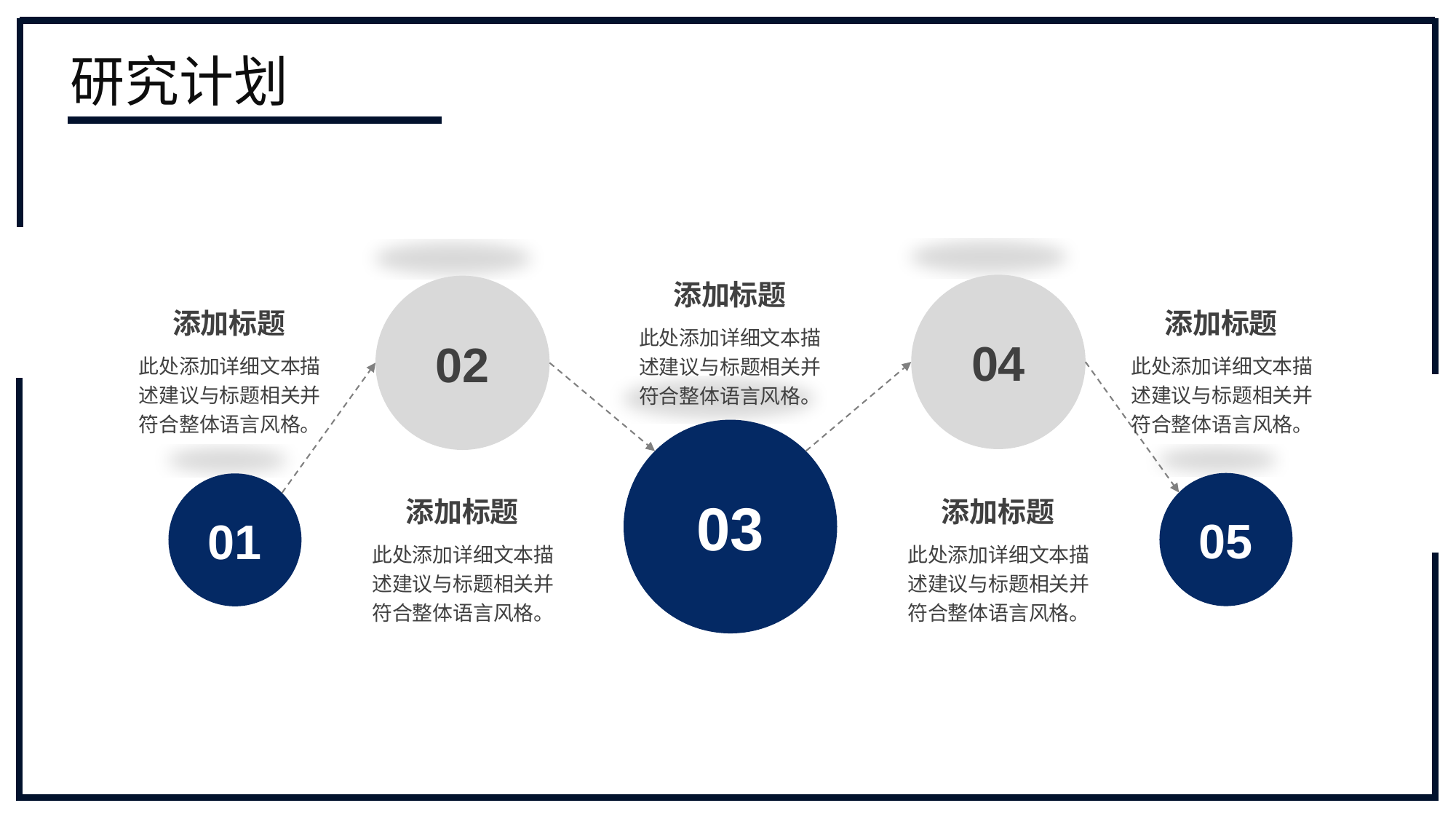

研究计划
添加标题
04
02
添加标题
添加标题
此处添加详细文本描述建议与标题相关并符合整体语言风格。
此处添加详细文本描述建议与标题相关并符合整体语言风格。
此处添加详细文本描述建议与标题相关并符合整体语言风格。
03
05
01
添加标题
添加标题
此处添加详细文本描述建议与标题相关并符合整体语言风格。
此处添加详细文本描述建议与标题相关并符合整体语言风格。